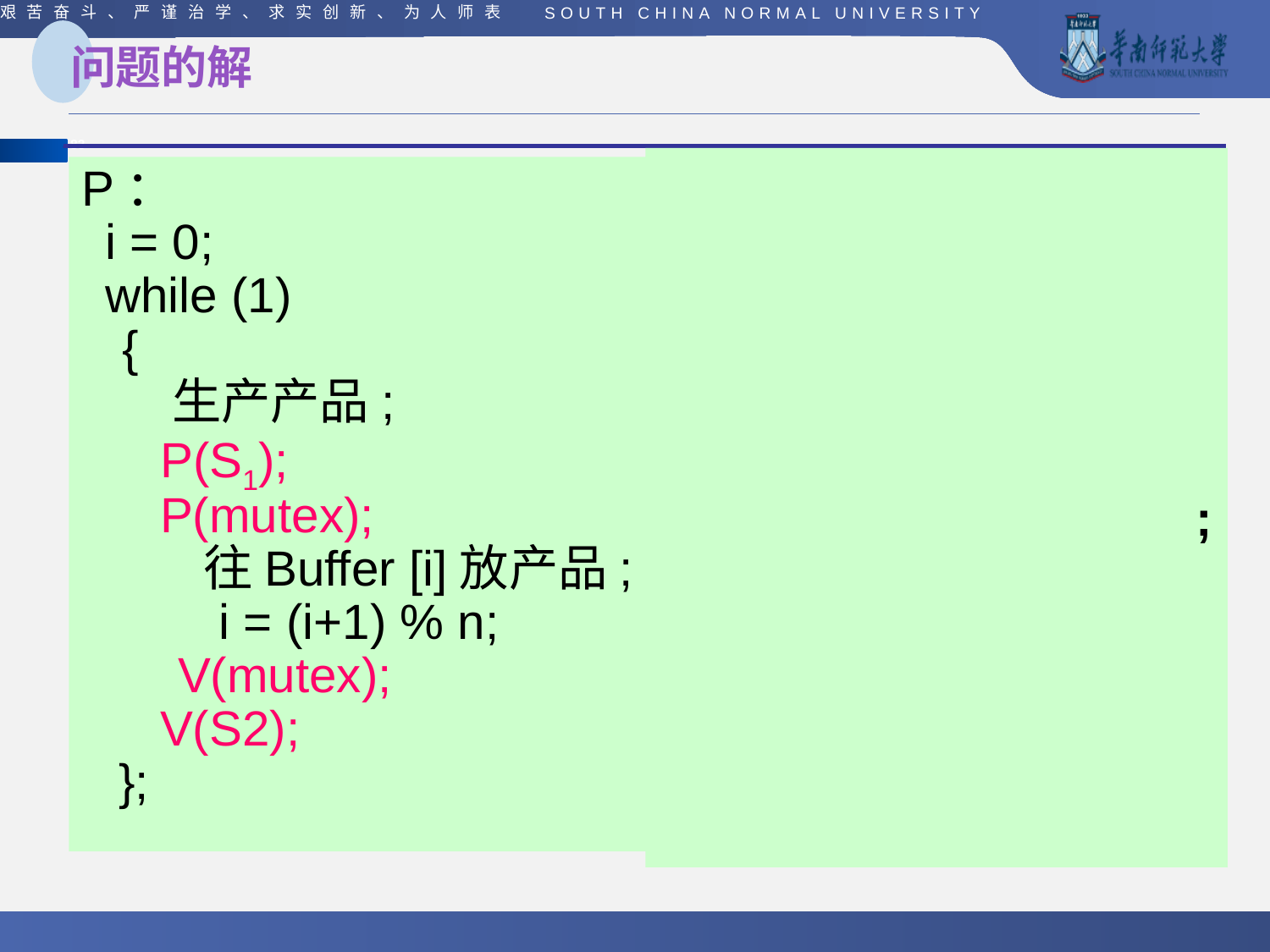

# 问题的解
Q：
    j =  0;
    while (1)
   {
      P(S2);
      P(mutex);
         从Buffer[j]取产品;
          j = (j+1) % n;
      V(mutex);
      V(S1);
      消费产品;
   };
P：
i = 0;
while (1)
   {
    生产产品;
    P(S1);
    P(mutex);
          往Buffer [i]放产品;
          i = (i+1) % n;
       V(mutex);
    V(S2);
 };

83